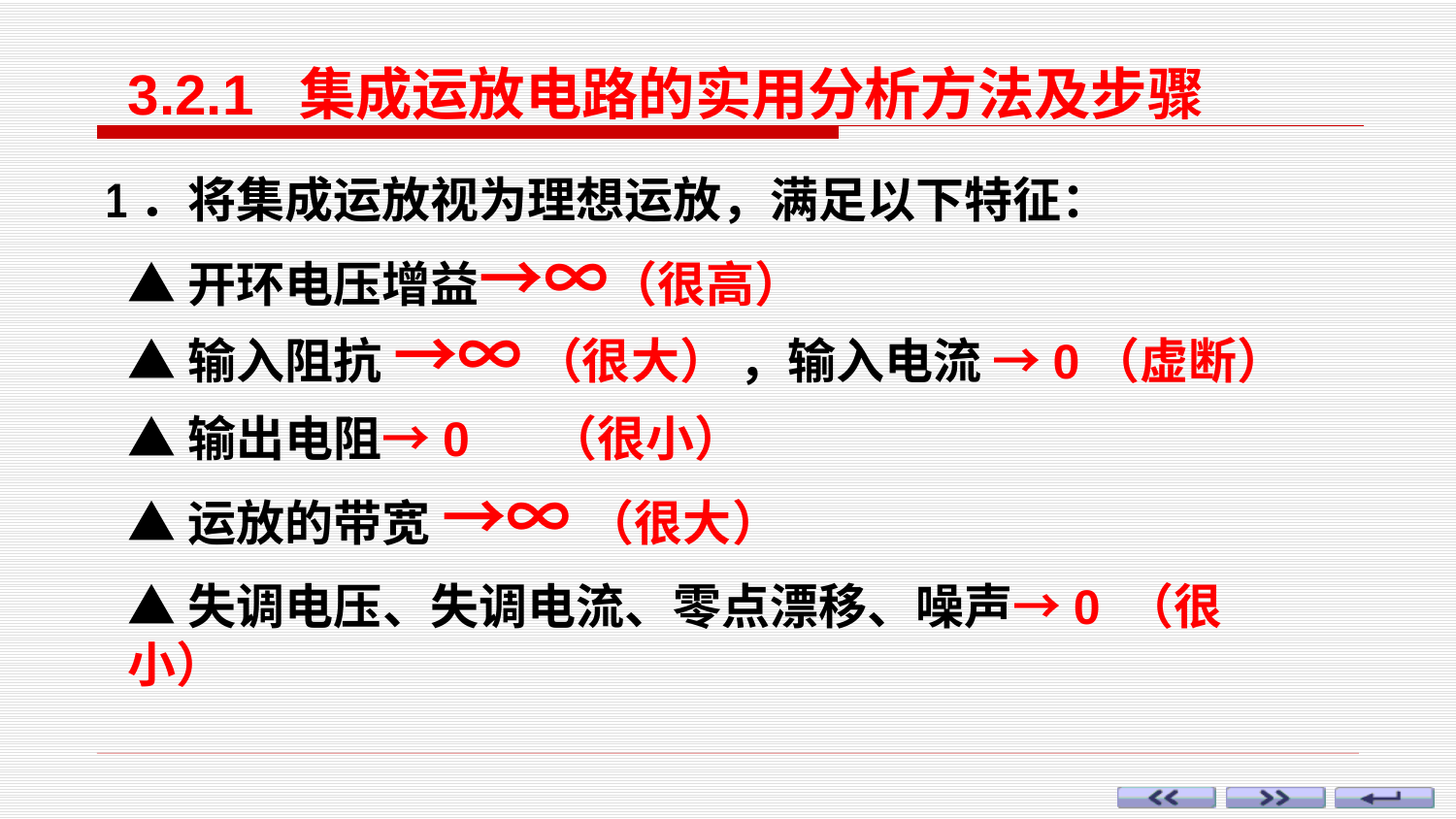

3.2.1  集成运放电路的实用分析方法及步骤
1．将集成运放视为理想运放，满足以下特征：
▲开环电压增益→∞（很高）
▲输入阻抗 →∞ （很大） ，输入电流 →0（虚断）
▲输出电阻→0     （很小）
▲运放的带宽 →∞ （很大）
▲失调电压、失调电流、零点漂移、噪声→0 （很小）